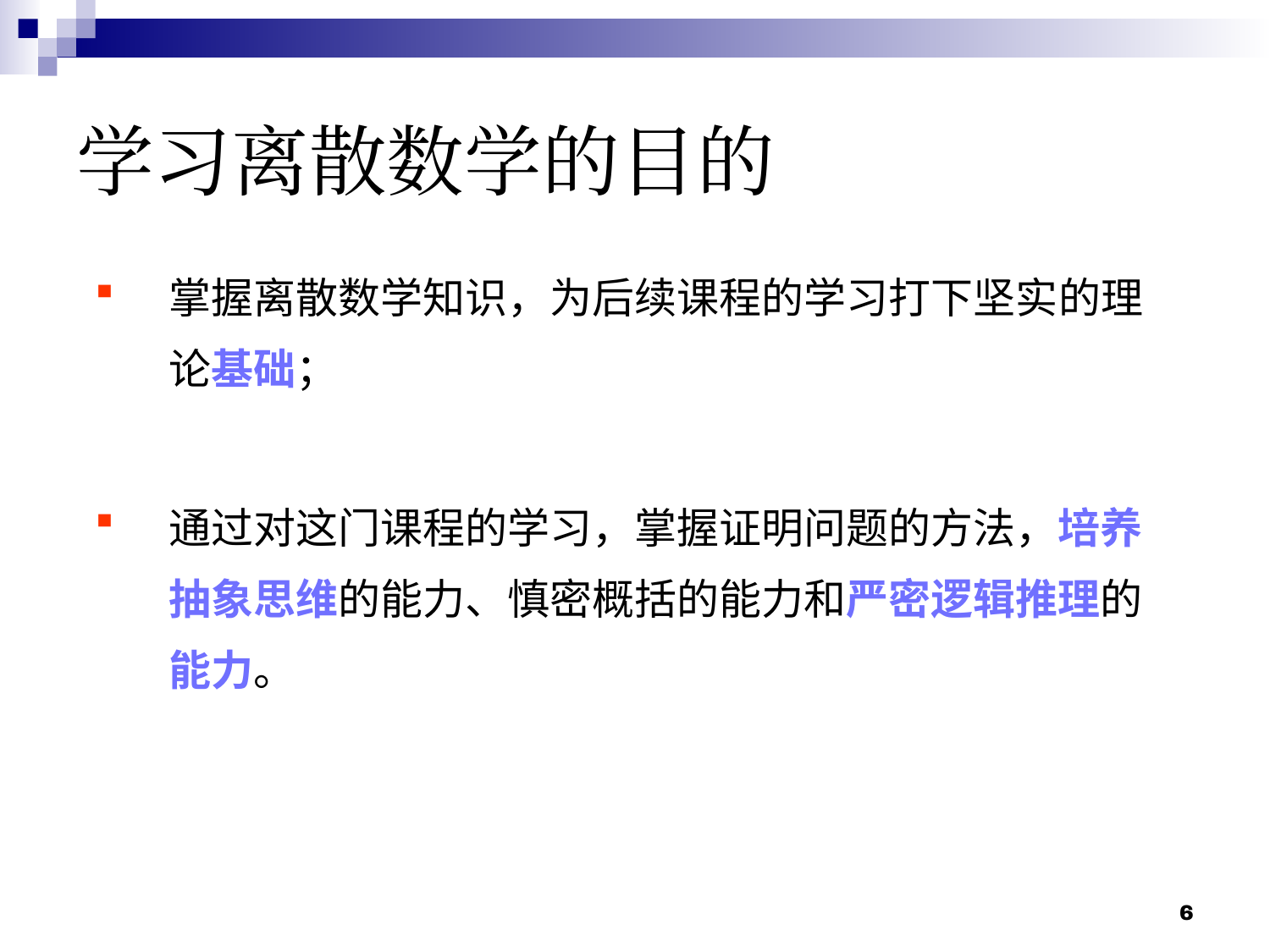

# 学习离散数学的目的
掌握离散数学知识，为后续课程的学习打下坚实的理论基础；

通过对这门课程的学习，掌握证明问题的方法，培养抽象思维的能力、慎密概括的能力和严密逻辑推理的能力。
6